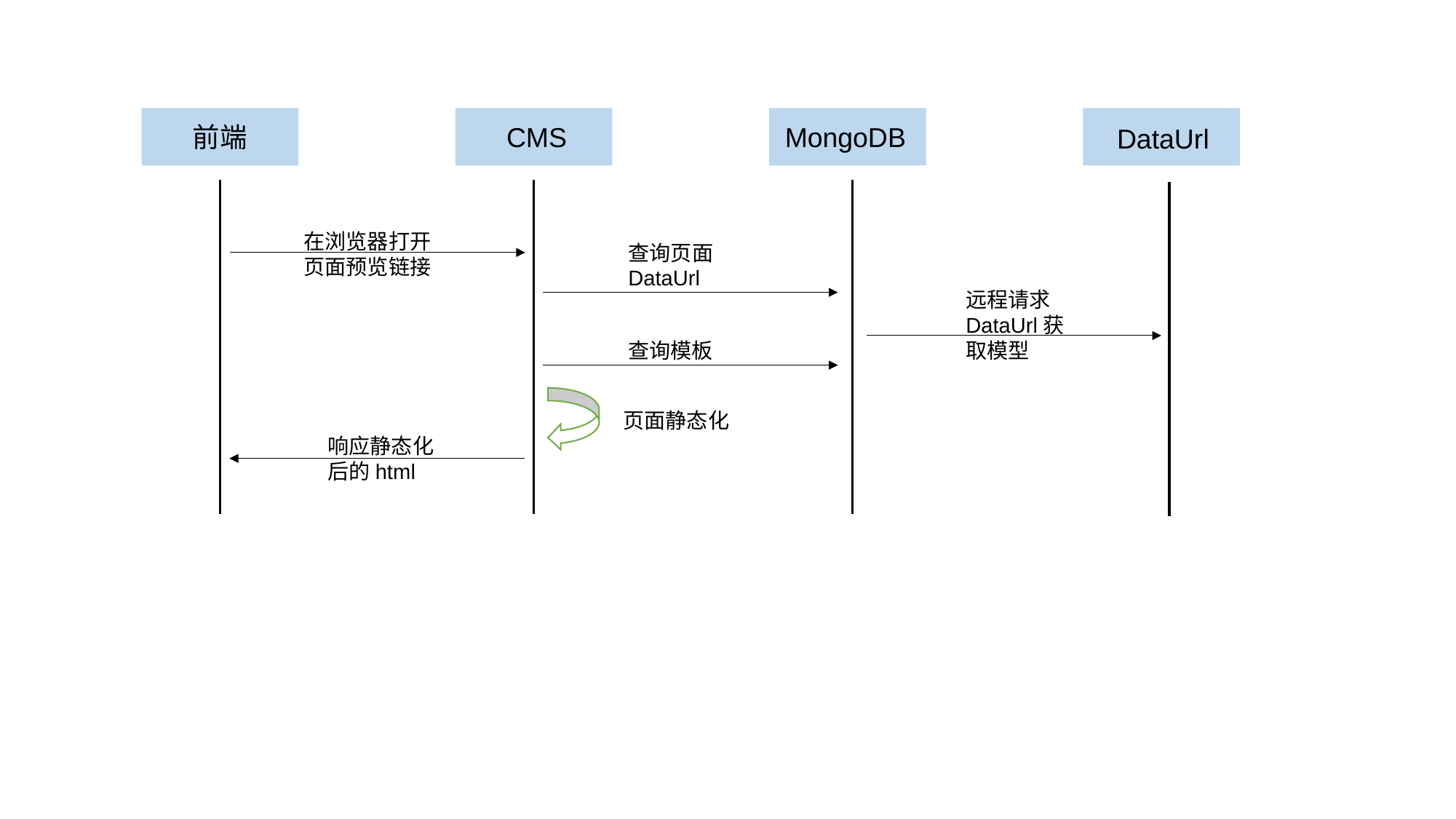

前端
CMS
MongoDB
DataUrl
在浏览器打开
页面预览链接
查询页面
DataUrl
远程请求DataUrl获取模型
查询模板

页面静态化
响应静态化后的html